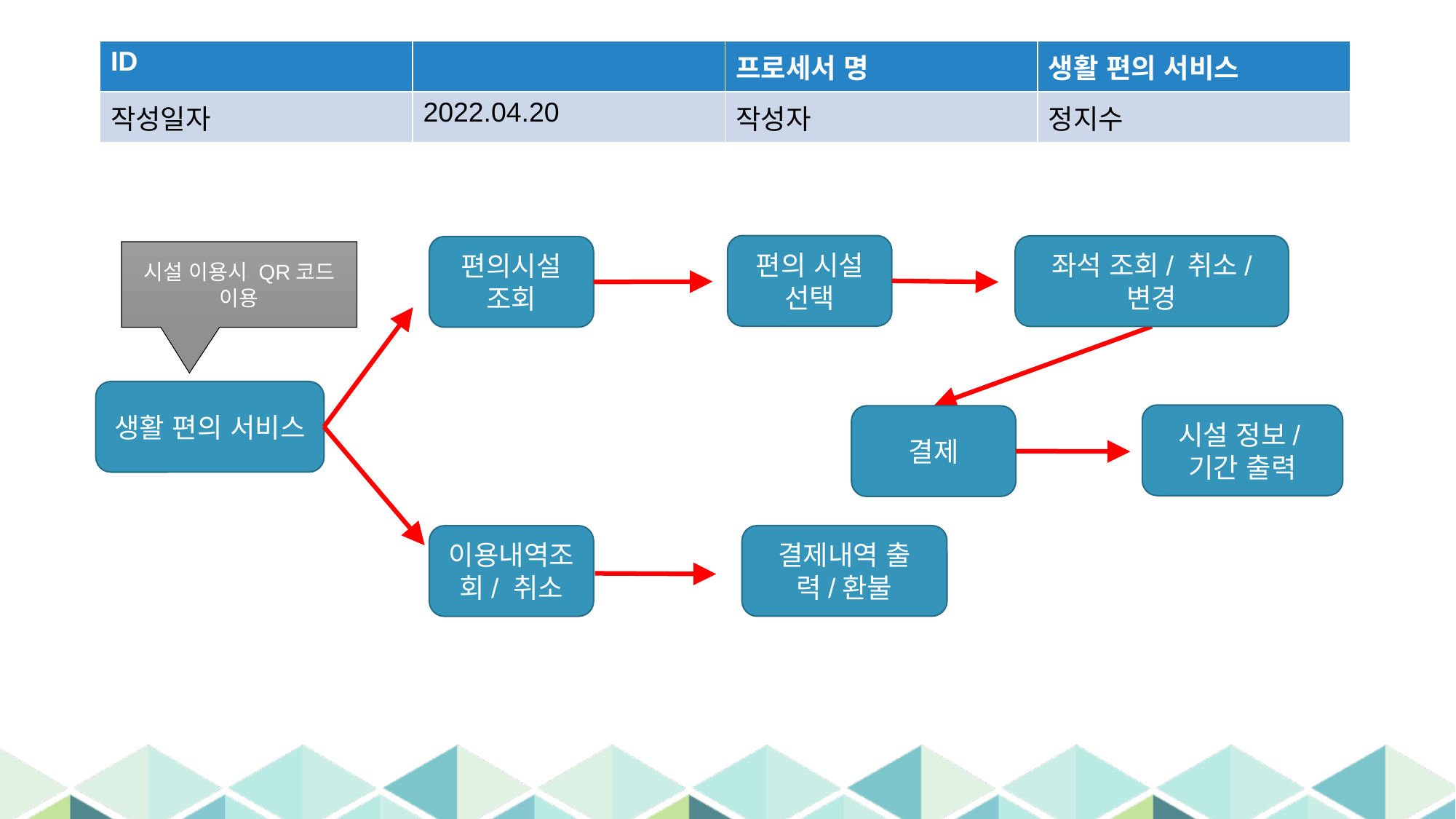

| ID |  | 프로세서 명 | 생활 편의 서비스 |
| --- | --- | --- | --- |
| 작성일자 | 2022.04.20 | 작성자 | 정지수 |
편의 시설 선택
좌석 조회/ 취소/ 변경
편의시설 조회
시설 이용시 QR코드 이용
생활 편의 서비스
시설 정보/기간 출력
결제
결제내역 출력/환불
이용내역조회/ 취소